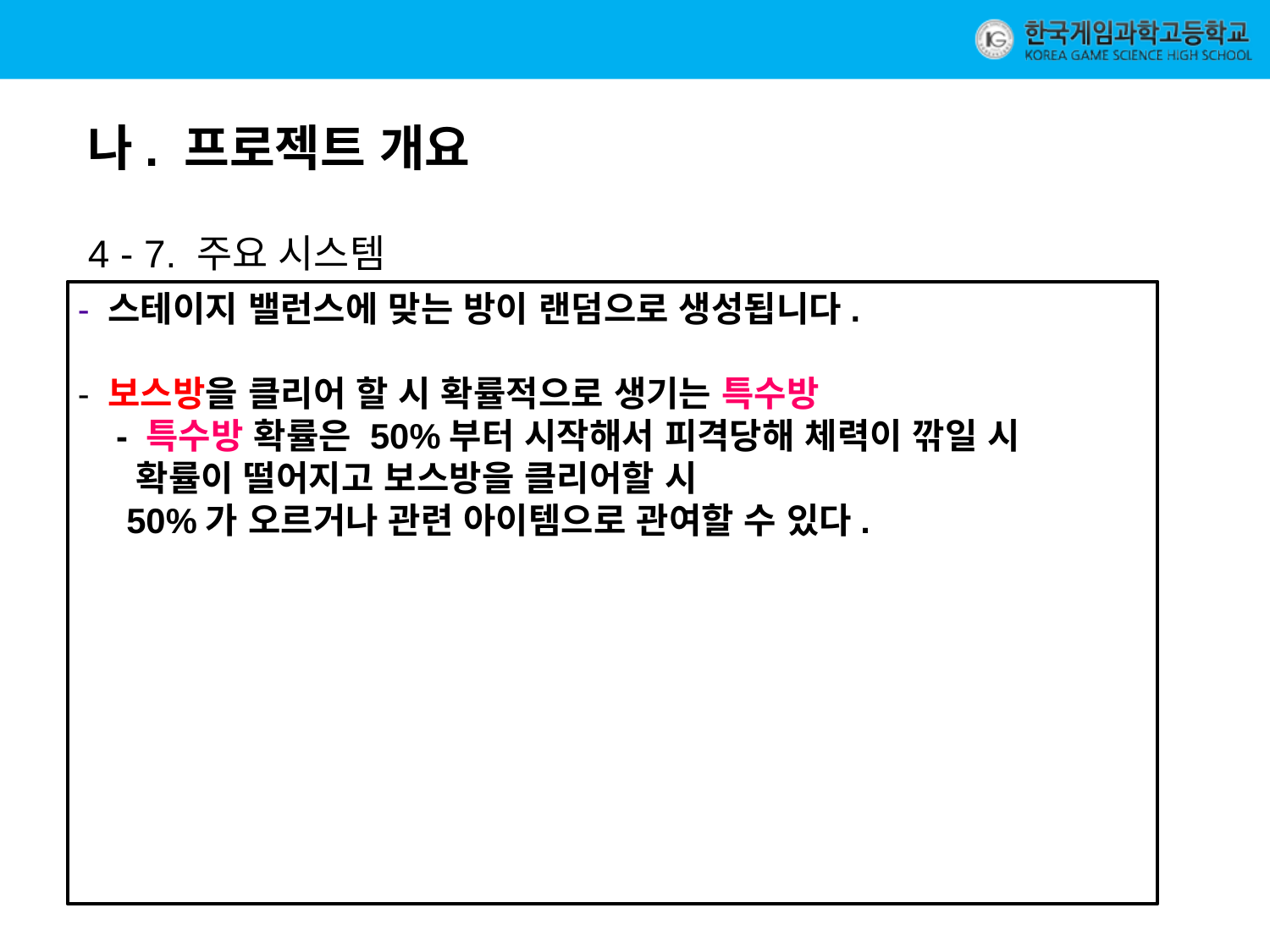

나. 프로젝트 개요
4 - 7. 주요 시스템
- 스테이지 밸런스에 맞는 방이 랜덤으로 생성됩니다.

- 보스방을 클리어 할 시 확률적으로 생기는 특수방
   - 특수방 확률은 50%부터 시작해서 피격당해 체력이 깎일 시
     확률이 떨어지고 보스방을 클리어할 시
     50%가 오르거나 관련 아이템으로 관여할 수 있다.